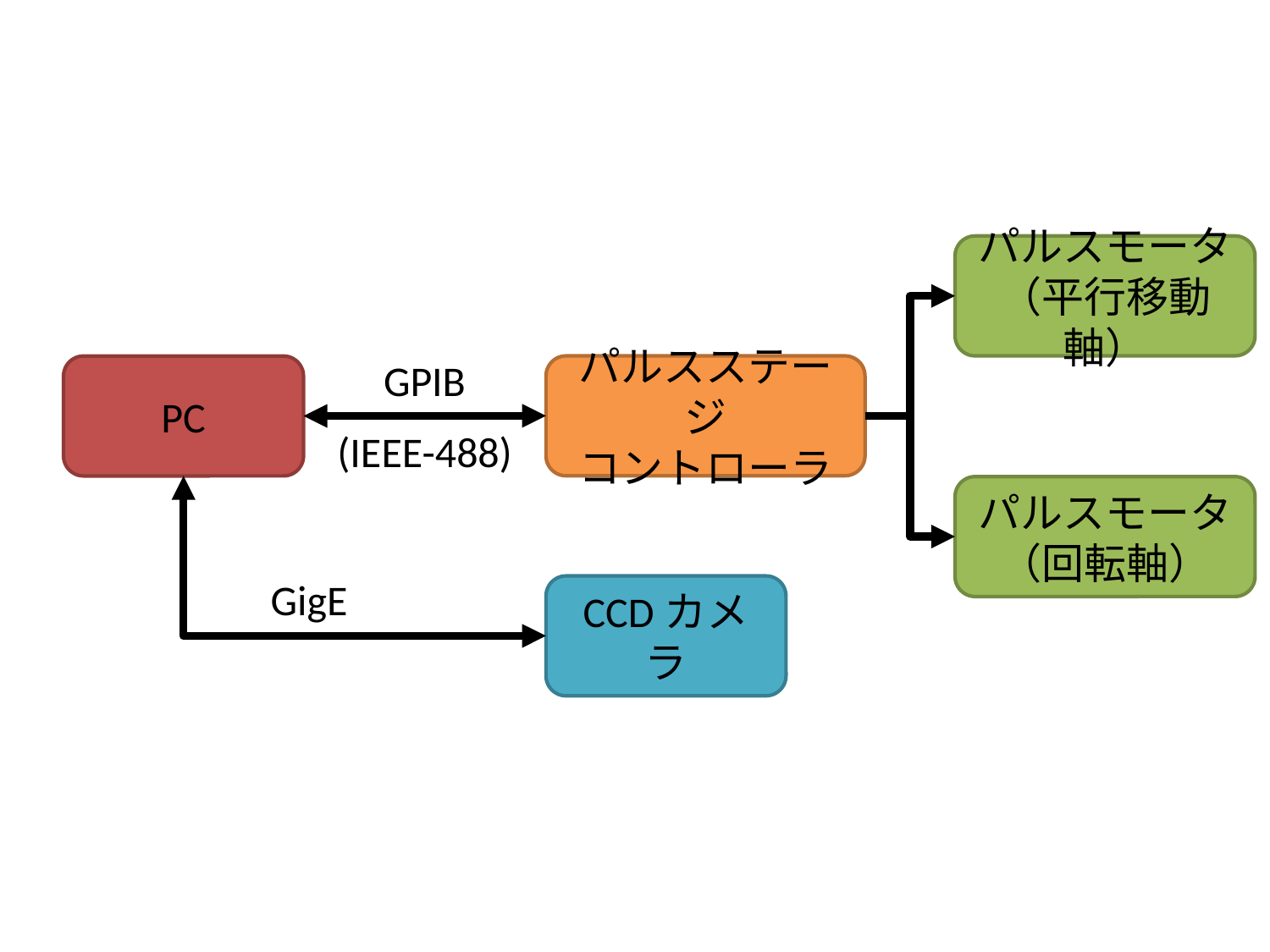

#
昨年度：
パルスモータ
（平行移動軸）
GPIB
パルスステージ
コントローラ
PC
(IEEE-488)
パルスモータ
（回転軸）
GigE
CCDカメラ